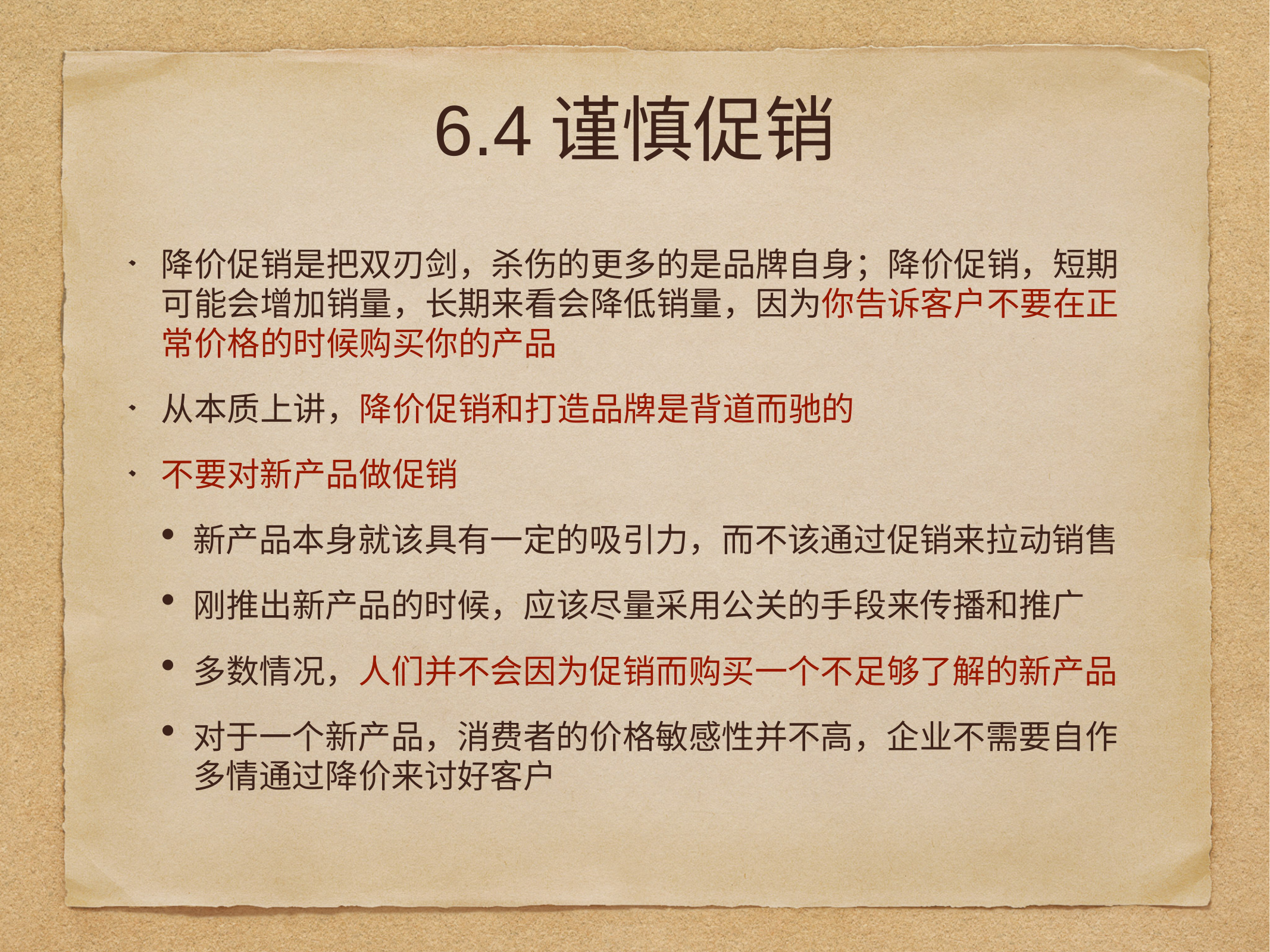

# 6.4谨慎促销
降价促销是把双刃剑，杀伤的更多的是品牌自身；降价促销，短期可能会增加销量，长期来看会降低销量，因为你告诉客户不要在正常价格的时候购买你的产品
从本质上讲，降价促销和打造品牌是背道而驰的
不要对新产品做促销
新产品本身就该具有一定的吸引力，而不该通过促销来拉动销售
刚推出新产品的时候，应该尽量采用公关的手段来传播和推广
多数情况，人们并不会因为促销而购买一个不足够了解的新产品
对于一个新产品，消费者的价格敏感性并不高，企业不需要自作多情通过降价来讨好客户